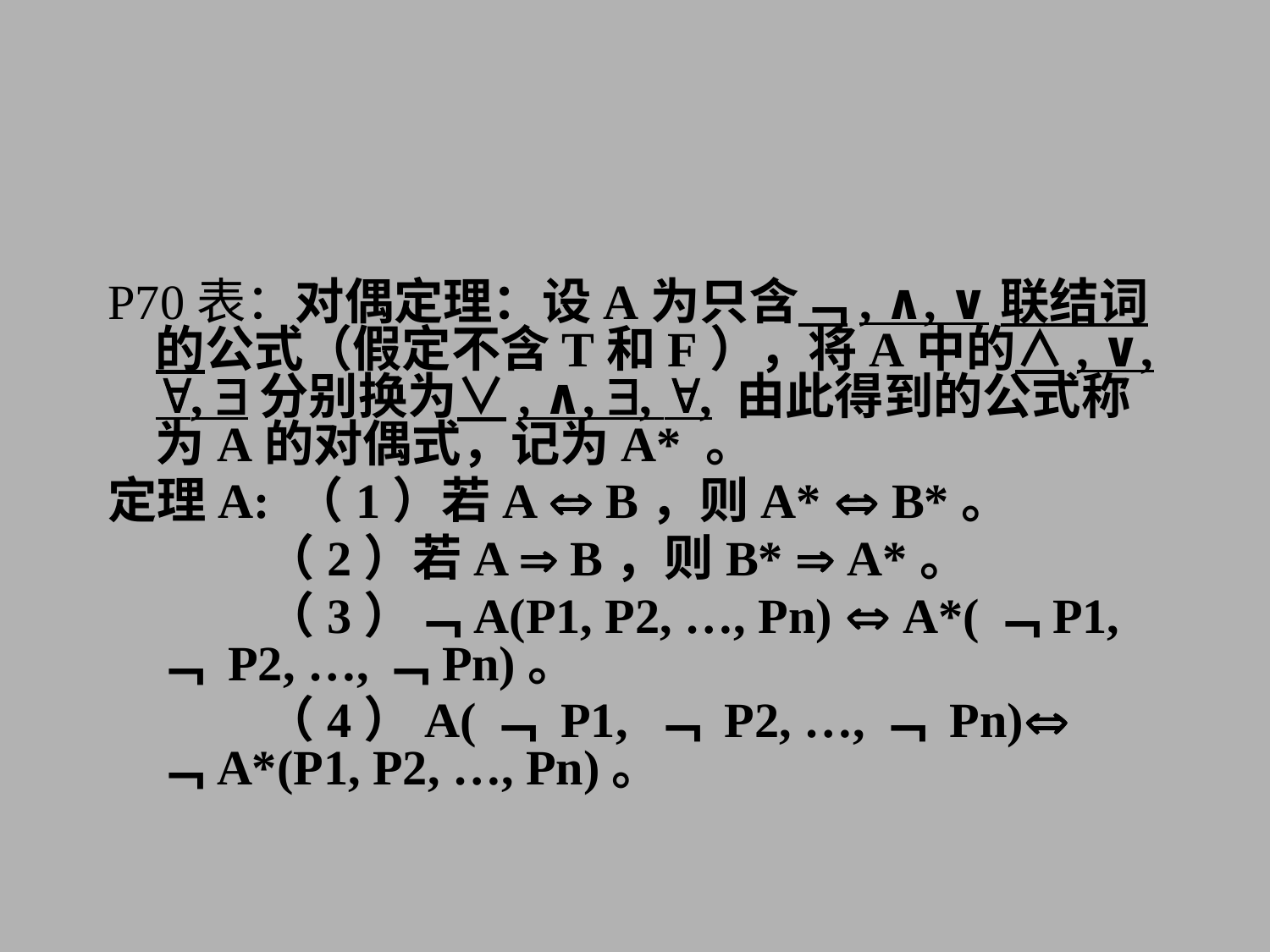

#
P70表：对偶定理：设A为只含﹁, ∧, ∨联结词的公式（假定不含T和F），将A中的∧, ∨, ∀, ∃分别换为∨, ∧, ∃, ∀, 由此得到的公式称为A的对偶式，记为A* 。
定理A: （1）若A ⇔ B，则A* ⇔ B*。
             （2）若A ⇒ B，则B* ⇒ A*。
             （3）﹁A(P1, P2, …, Pn) ⇔ A*(﹁P1,﹁ P2, …,﹁Pn)。
             （4）A(﹁ P1, ﹁ P2, …,﹁ Pn)⇔﹁A*(P1, P2, …, Pn)。